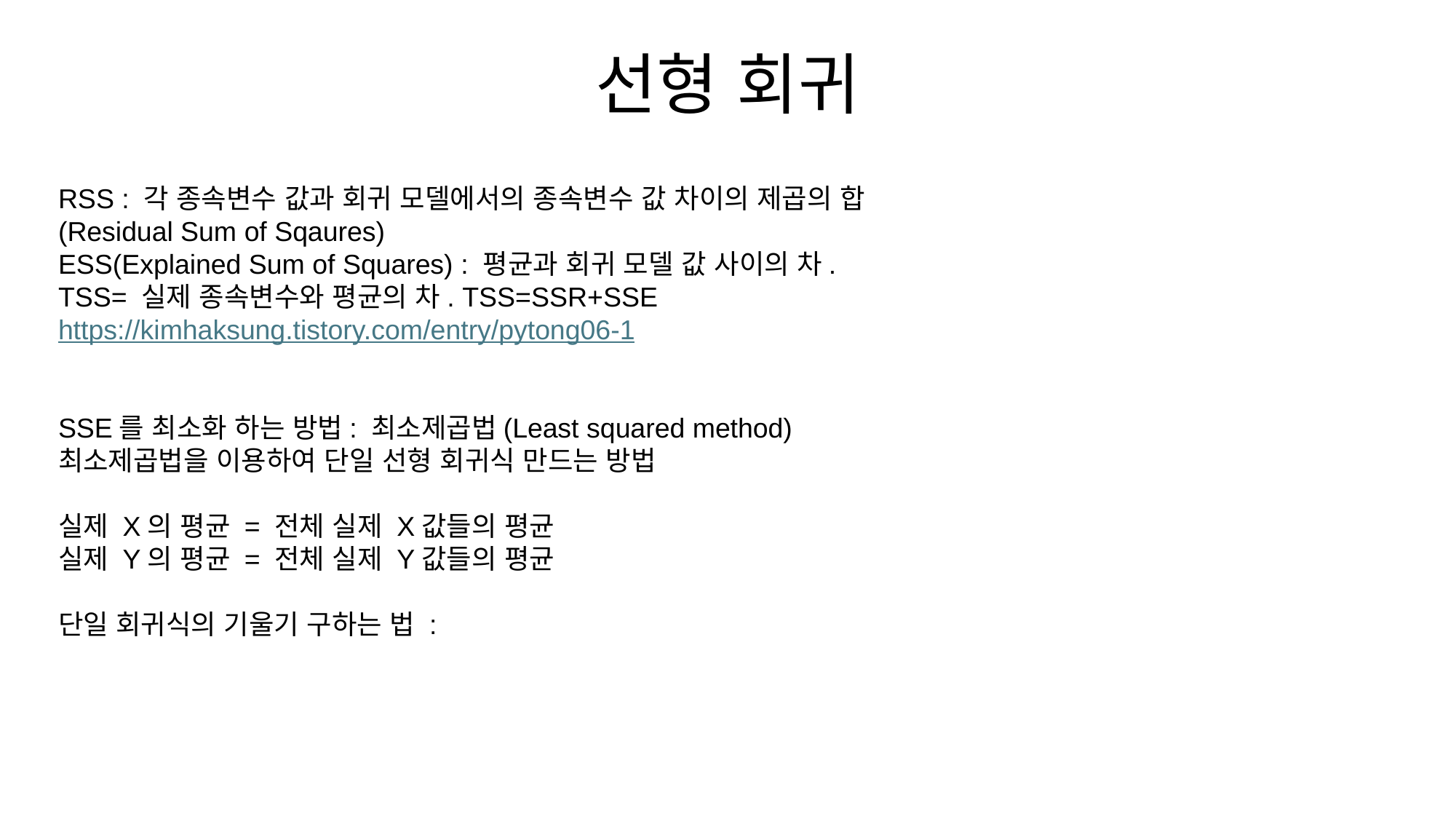

# 선형 회귀
RSS : 각 종속변수 값과 회귀 모델에서의 종속변수 값 차이의 제곱의 합
(Residual Sum of Sqaures)
ESS(Explained Sum of Squares) : 평균과 회귀 모델 값 사이의 차.
TSS= 실제 종속변수와 평균의 차. TSS=SSR+SSE
https://kimhaksung.tistory.com/entry/pytong06-1

SSE를 최소화 하는 방법: 최소제곱법(Least squared method)
최소제곱법을 이용하여 단일 선형 회귀식 만드는 방법

실제 X의 평균 = 전체 실제 X값들의 평균
실제 Y의 평균 = 전체 실제 Y값들의 평균

단일 회귀식의 기울기 구하는 법 :